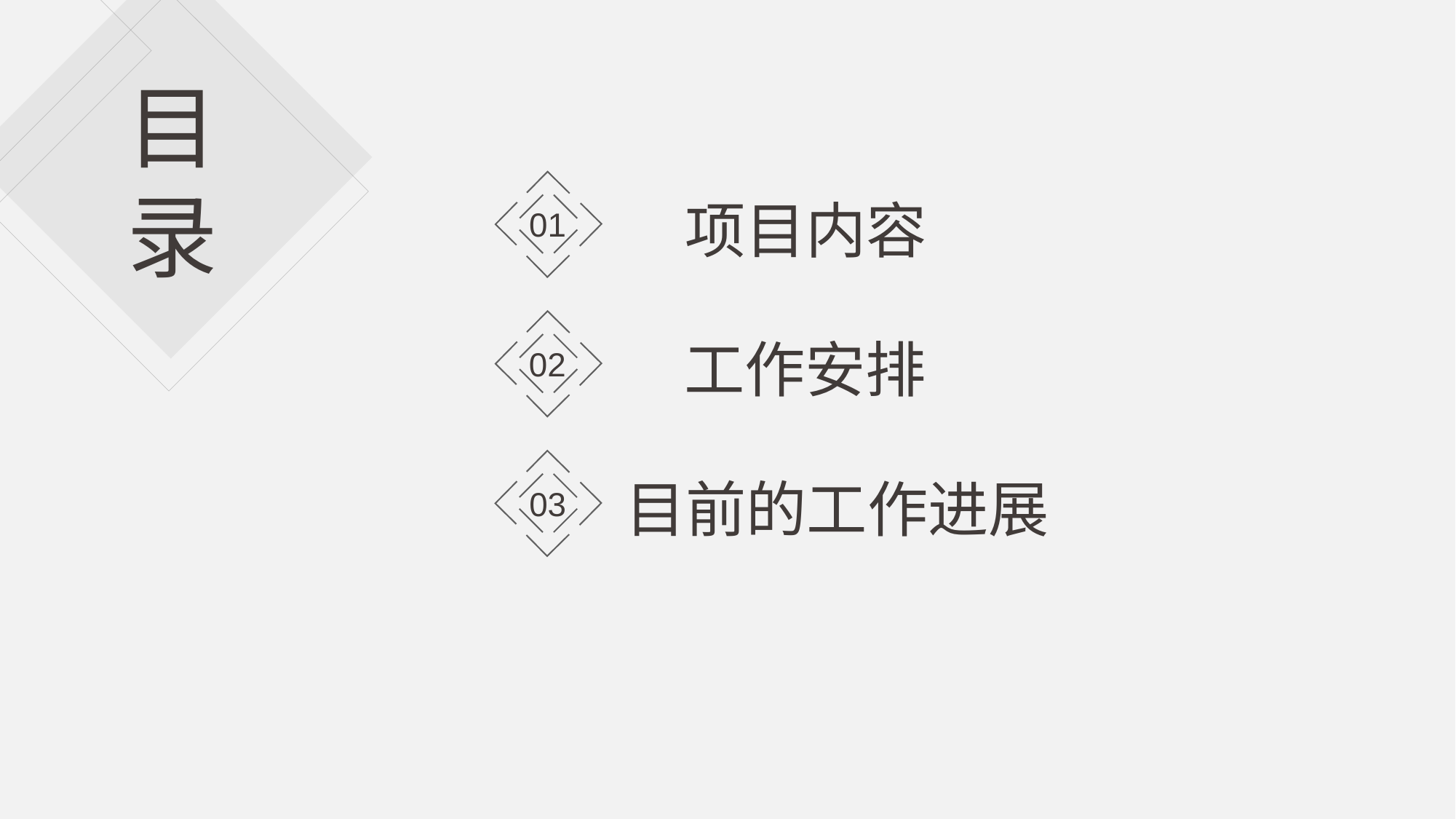

目录

01
项目内容

02
工作安排

03
目前的工作进展